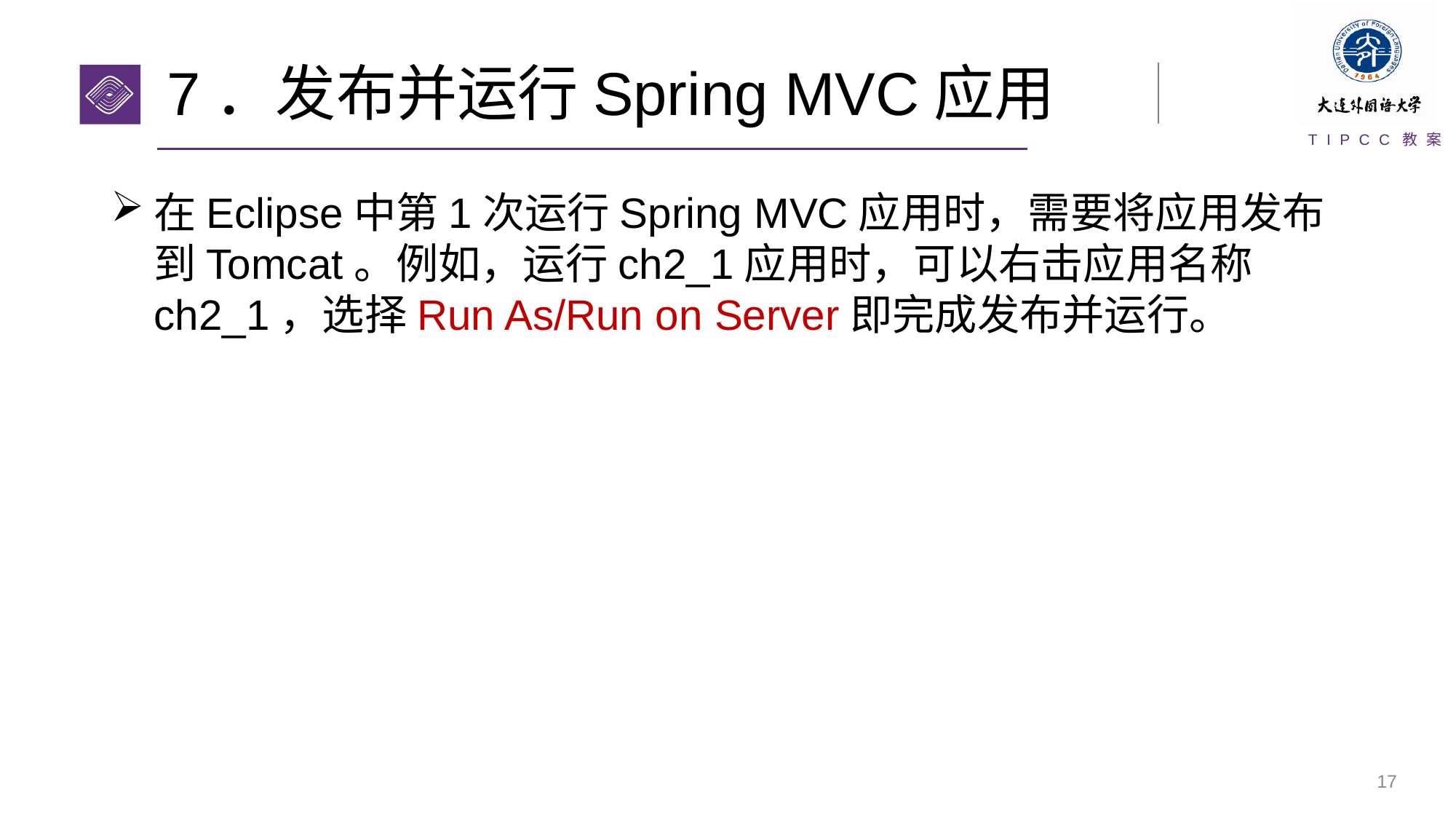

# 7．发布并运行Spring MVC应用
在Eclipse中第1次运行Spring MVC应用时，需要将应用发布到Tomcat。例如，运行ch2_1应用时，可以右击应用名称ch2_1，选择Run As/Run on Server即完成发布并运行。
17